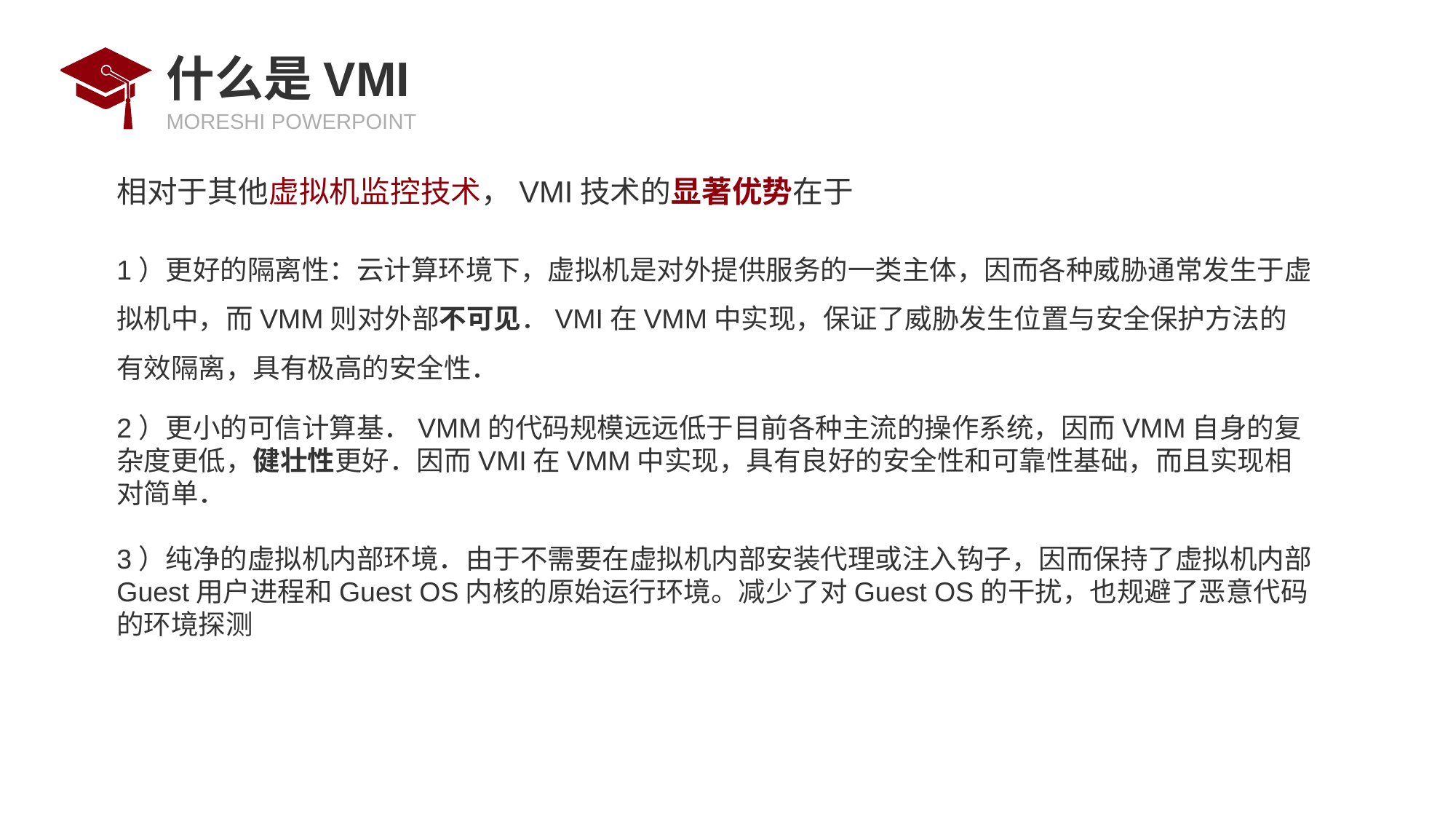

# 什么是VMI
相对于其他虚拟机监控技术，VMI技术的显著优势在于
1）更好的隔离性：云计算环境下，虚拟机是对外提供服务的一类主体，因而各种威胁通常发生于虚拟机中，而VMM则对外部不可见．VMI在VMM中实现，保证了威胁发生位置与安全保护方法的有效隔离，具有极高的安全性．
2）更小的可信计算基．VMM的代码规模远远低于目前各种主流的操作系统，因而VMM自身的复杂度更低，健壮性更好．因而VMI在VMM中实现，具有良好的安全性和可靠性基础，而且实现相对简单．

3）纯净的虚拟机内部环境．由于不需要在虚拟机内部安装代理或注入钩子，因而保持了虚拟机内部Guest用户进程和Guest OS内核的原始运行环境。减少了对Guest OS的干扰，也规避了恶意代码的环境探测